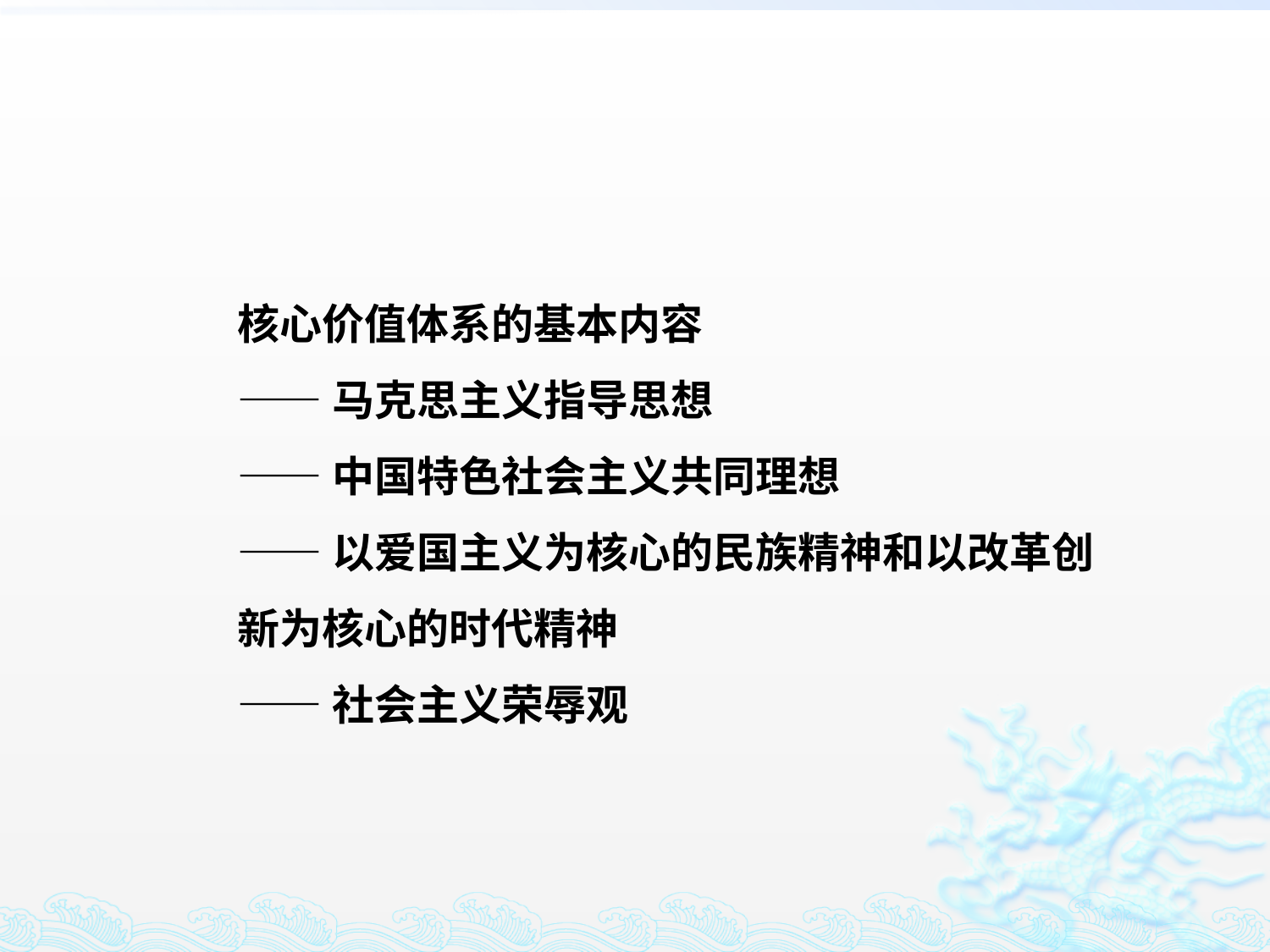

核心价值体系的基本内容
——马克思主义指导思想
——中国特色社会主义共同理想
——以爱国主义为核心的民族精神和以改革创新为核心的时代精神
——社会主义荣辱观